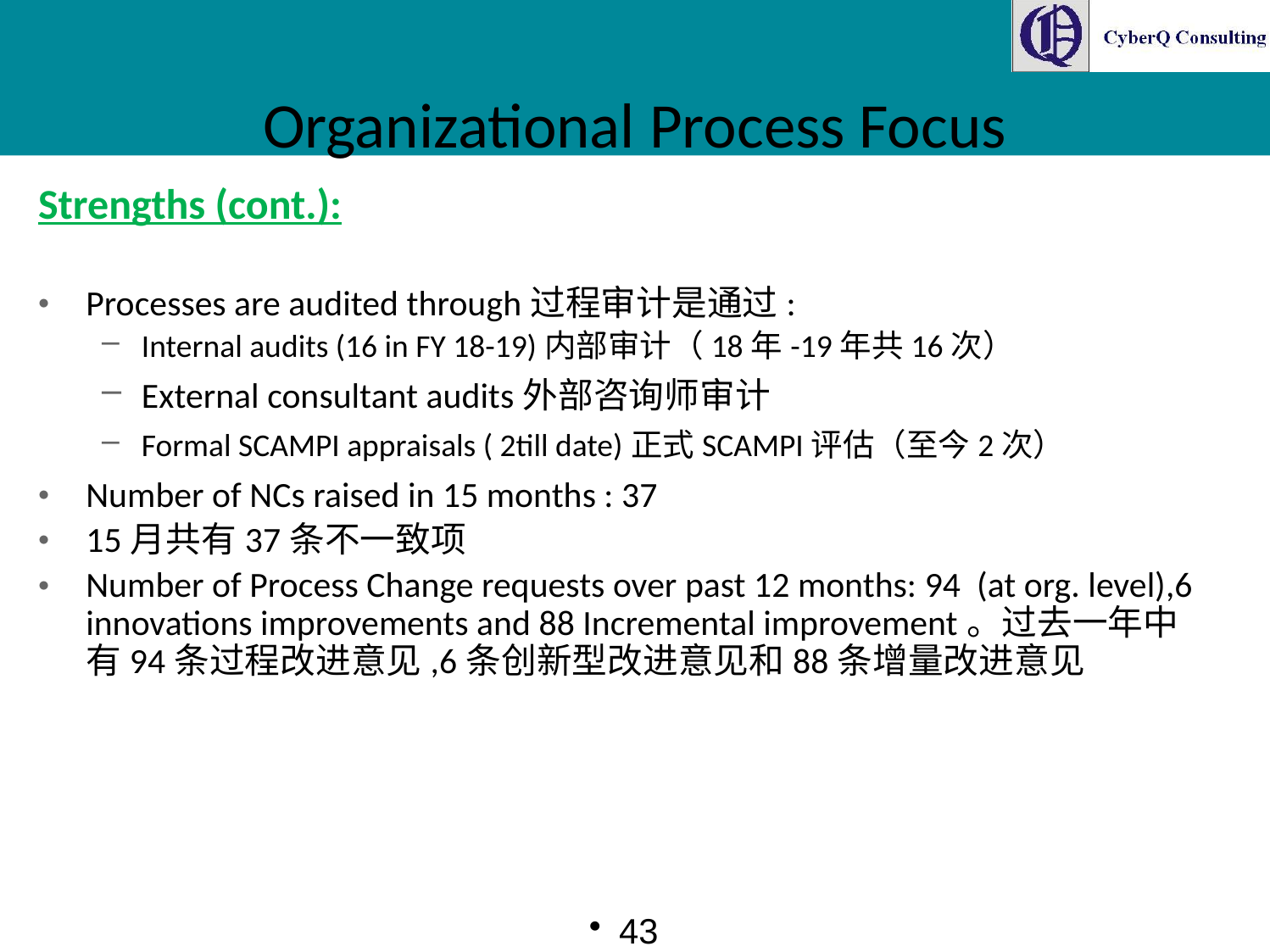

Organizational Process Focus
Strengths (cont.):

Processes are audited through过程审计是通过:
Internal audits (16 in FY 18-19)内部审计（18年-19年共16次）
External consultant audits外部咨询师审计
Formal SCAMPI appraisals ( 2till date)正式SCAMPI评估（至今2次）
Number of NCs raised in 15 months : 37
15月共有37条不一致项
Number of Process Change requests over past 12 months: 94  (at org. level),6 innovations improvements and 88 Incremental improvement。过去一年中有94条过程改进意见,6条创新型改进意见和88条增量改进意见

43